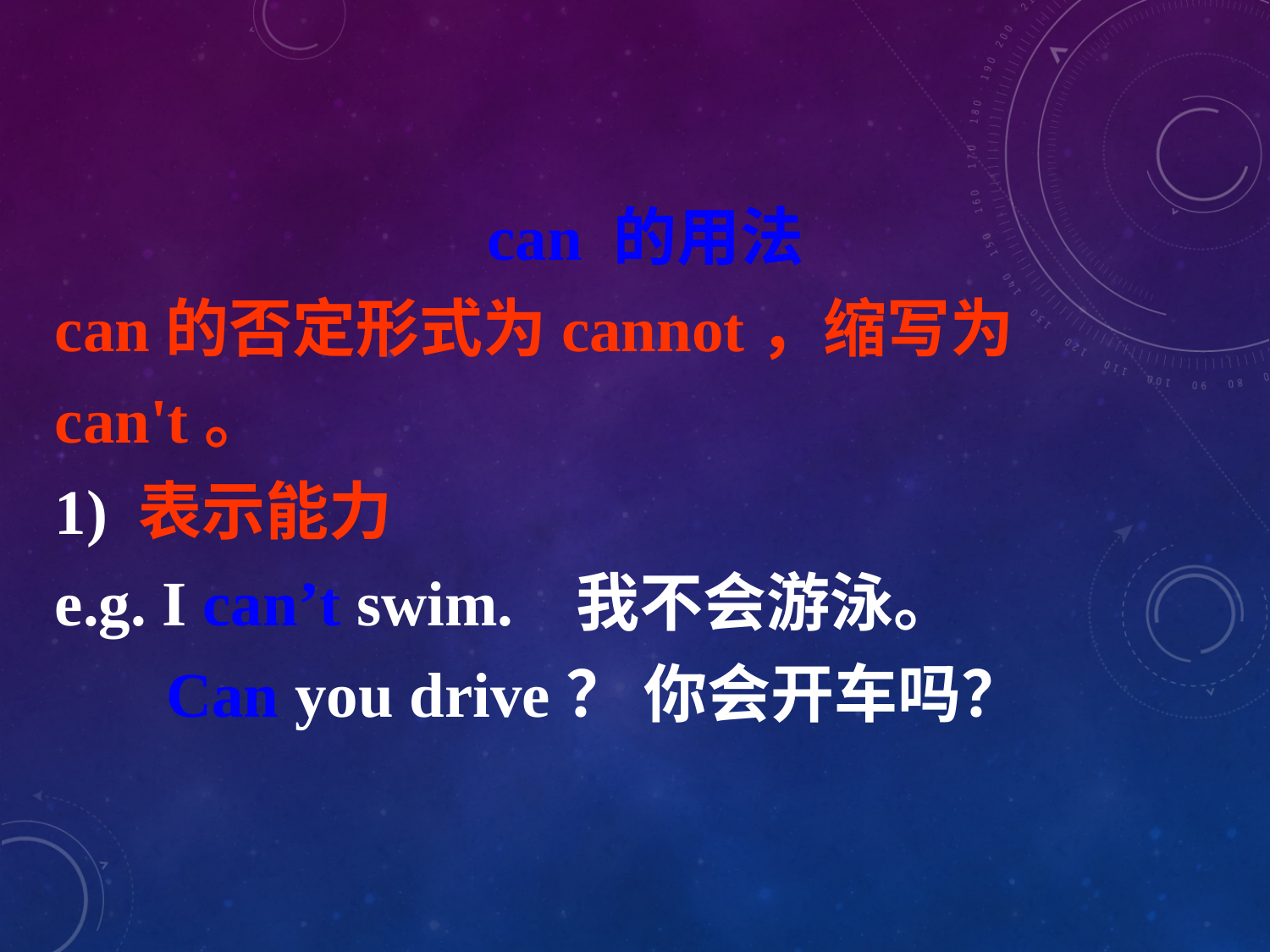

can 的用法
can的否定形式为cannot，缩写为can't。
1) 表示能力
e.g. I can’t swim.   我不会游泳。
       Can you drive？ 你会开车吗？